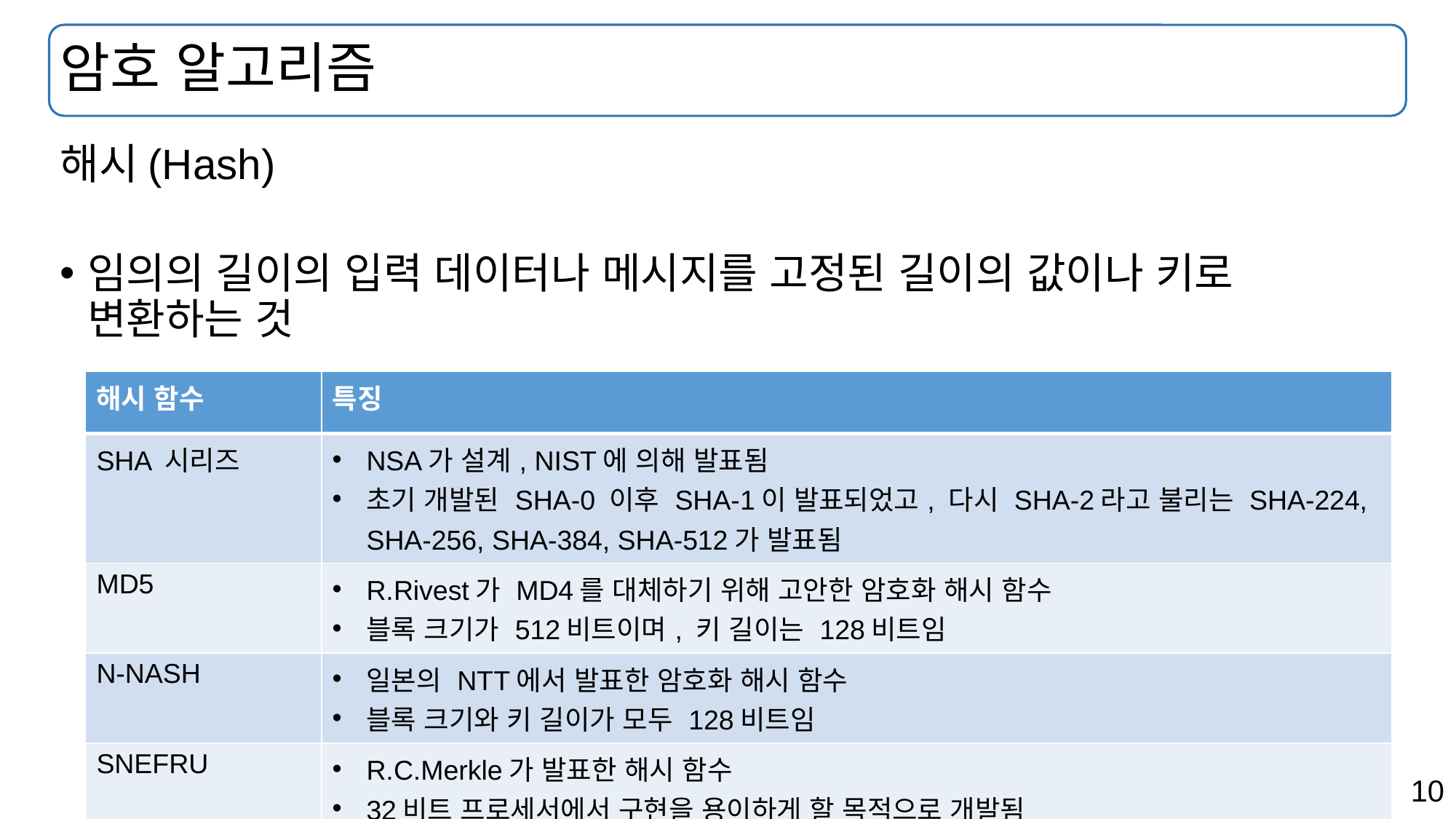

# 암호 알고리즘
해시(Hash)

임의의 길이의 입력 데이터나 메시지를 고정된 길이의 값이나 키로 변환하는 것
| 해시 함수 | 특징 |
| --- | --- |
| SHA 시리즈 | NSA가 설계, NIST에 의해 발표됨 초기 개발된 SHA-0 이후 SHA-1이 발표되었고, 다시 SHA-2라고 불리는 SHA-224, SHA-256, SHA-384, SHA-512가 발표됨 |
| MD5 | R.Rivest가 MD4를 대체하기 위해 고안한 암호화 해시 함수 블록 크기가 512비트이며, 키 길이는 128비트임 |
| N-NASH | 일본의 NTT에서 발표한 암호화 해시 함수 블록 크기와 키 길이가 모두 128비트임 |
| SNEFRU | R.C.Merkle가 발표한 해시 함수 32비트 프로세서에서 구현을 용이하게 할 목적으로 개발됨 |